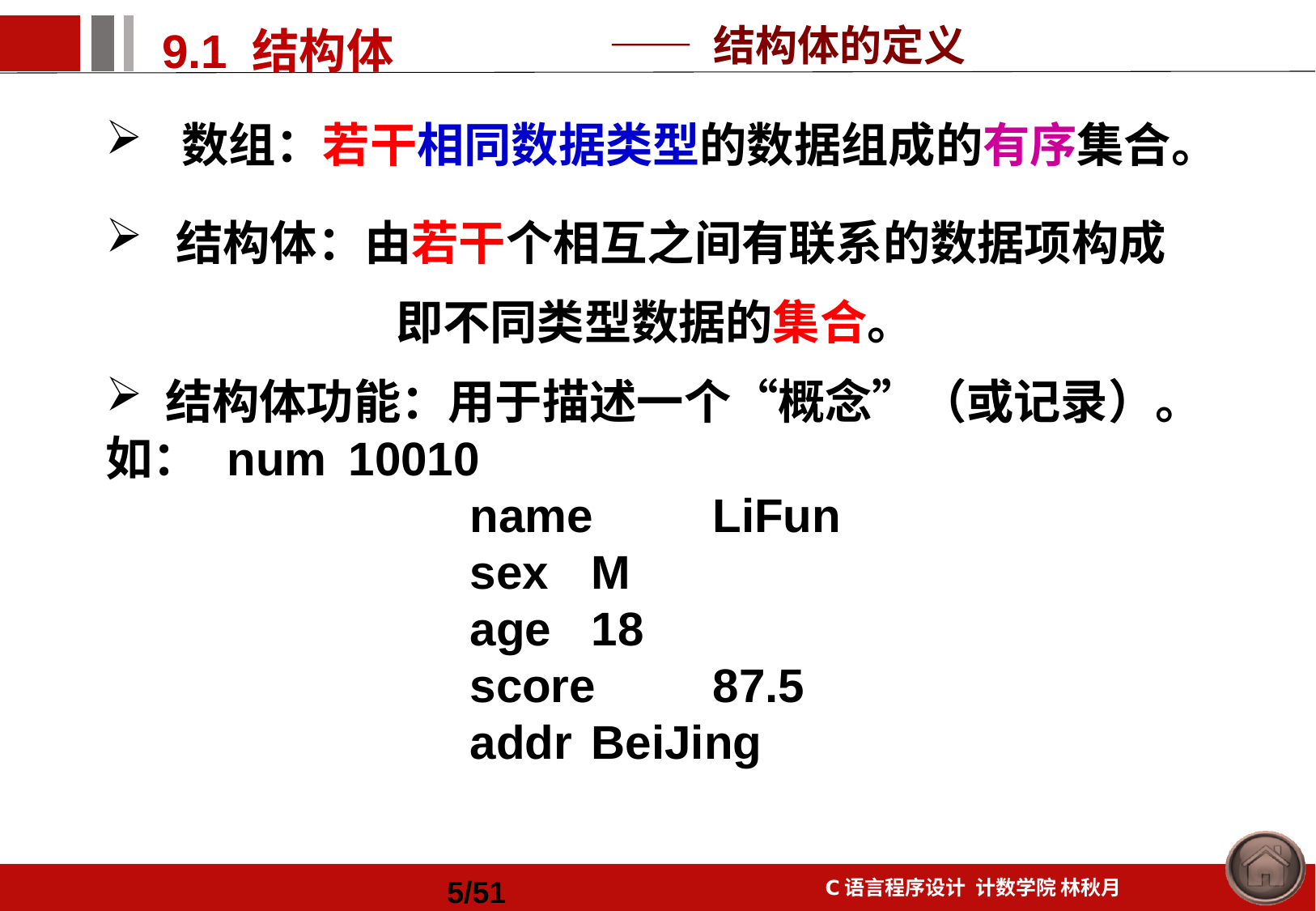

—— 结构体的定义
数组：若干相同数据类型的数据组成的有序集合。
  结构体：由若干个相互之间有联系的数据项构成
                          即不同类型数据的集合。
 结构体功能：用于描述一个“概念”（或记录）。
如：	num 	10010
			name 	LiFun
			sex 	M
			age 	18
			score 	87.5
			addr 	BeiJing